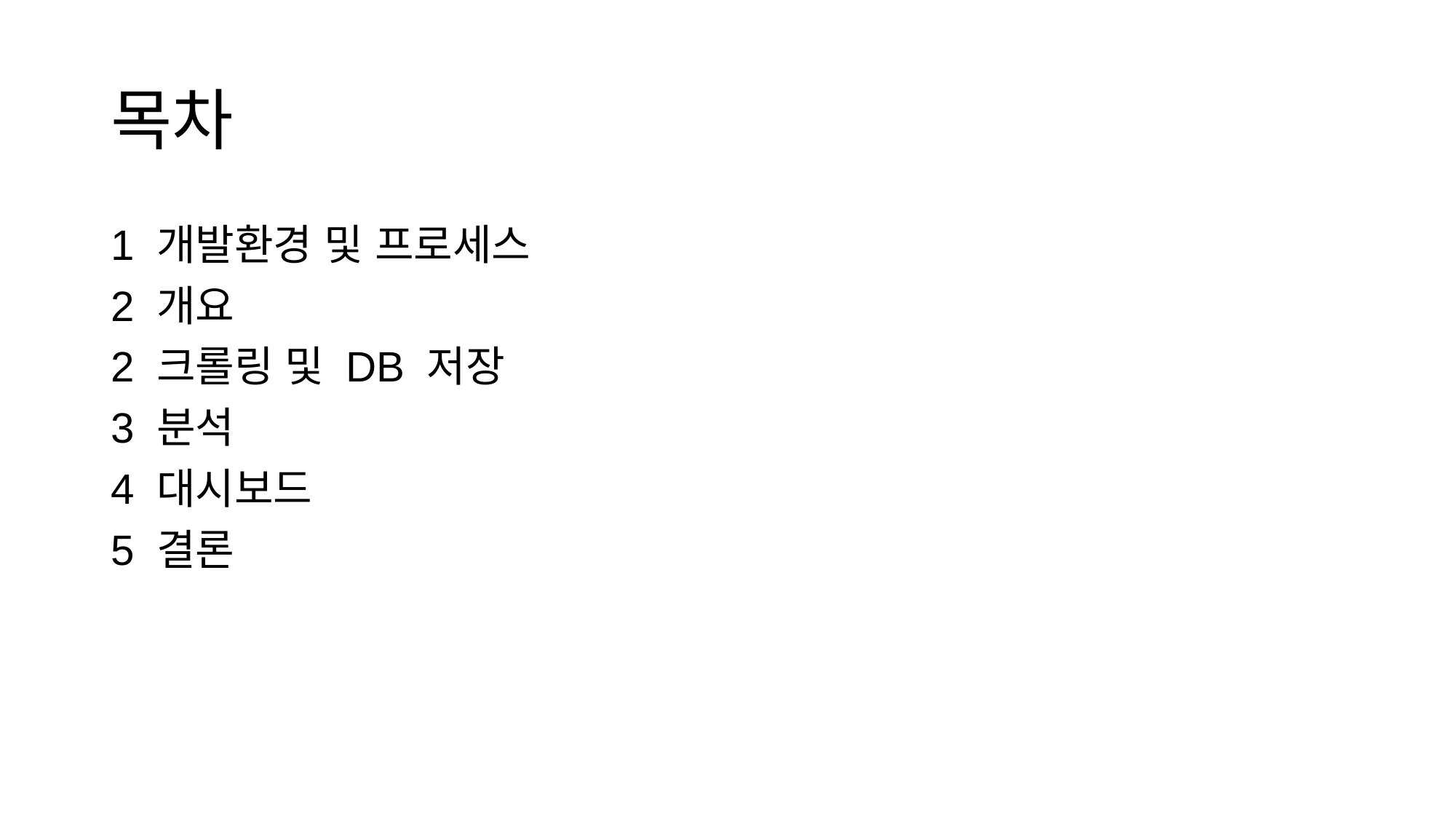

# 목차
1 개발환경 및 프로세스
2 개요
2 크롤링 및 DB 저장
3 분석
4 대시보드
5 결론